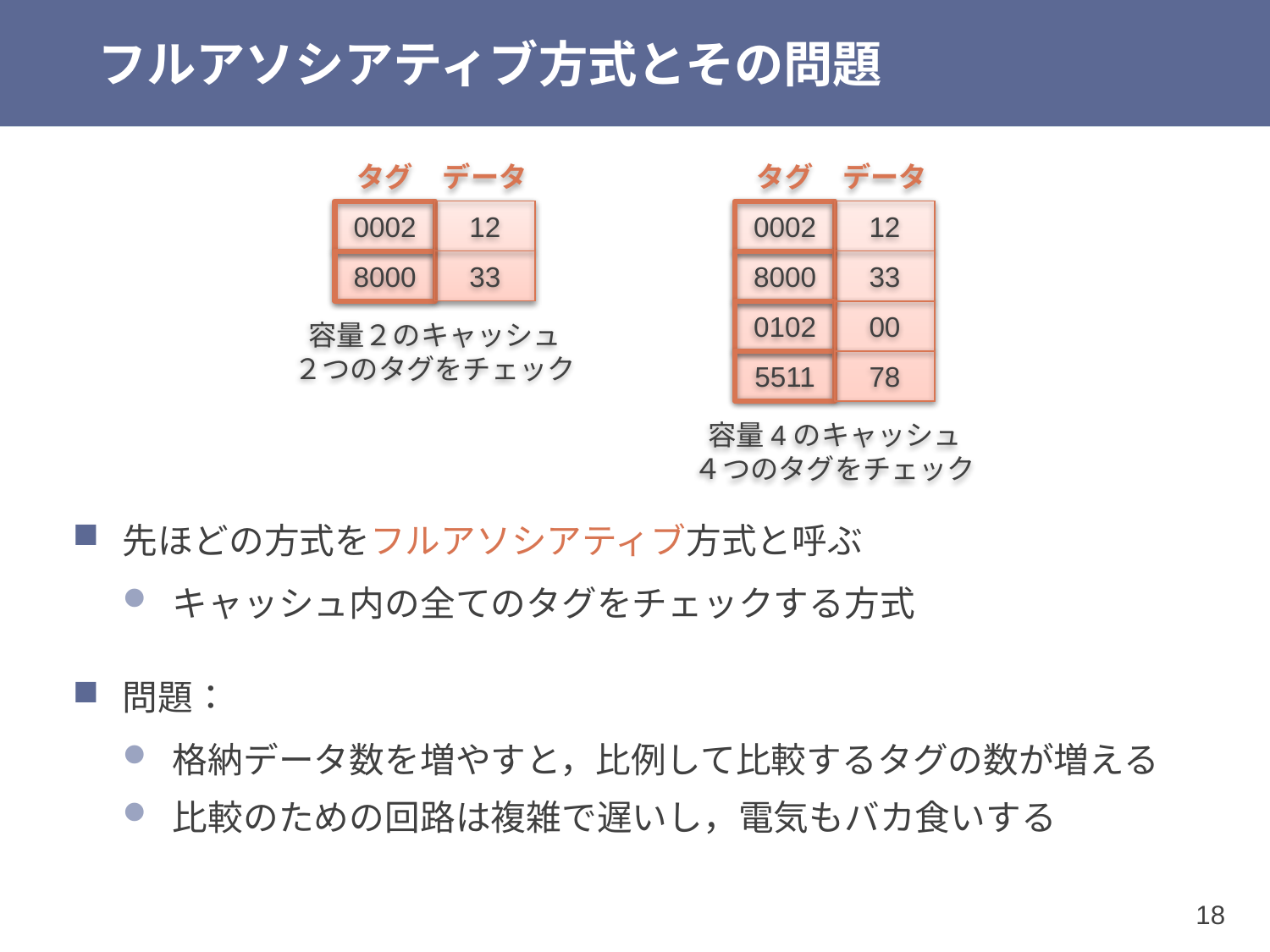

# フルアソシアティブ方式とその問題
タグ
データ
タグ
データ

0002
12

0002
12
8000
33
8000
33
0102
00
容量２のキャッシュ
２つのタグをチェック
5511
78
容量4のキャッシュ
４つのタグをチェック
先ほどの方式をフルアソシアティブ方式と呼ぶ
キャッシュ内の全てのタグをチェックする方式
問題：
格納データ数を増やすと，比例して比較するタグの数が増える
比較のための回路は複雑で遅いし，電気もバカ食いする